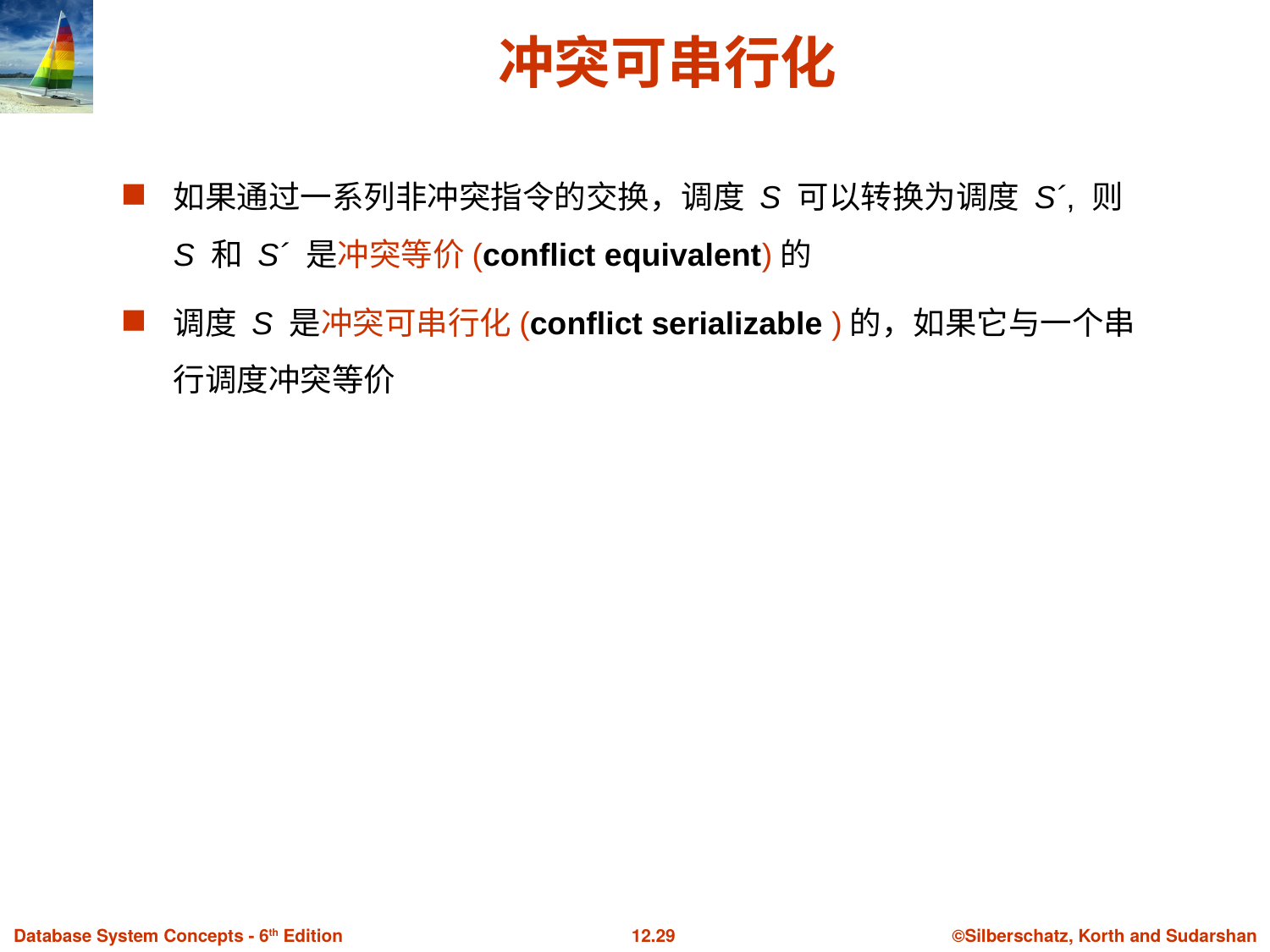

# 冲突可串行化
如果通过一系列非冲突指令的交换，调度 S 可以转换为调度 S´, 则 S 和 S´ 是冲突等价(conflict equivalent)的
调度 S 是冲突可串行化(conflict serializable )的，如果它与一个串行调度冲突等价